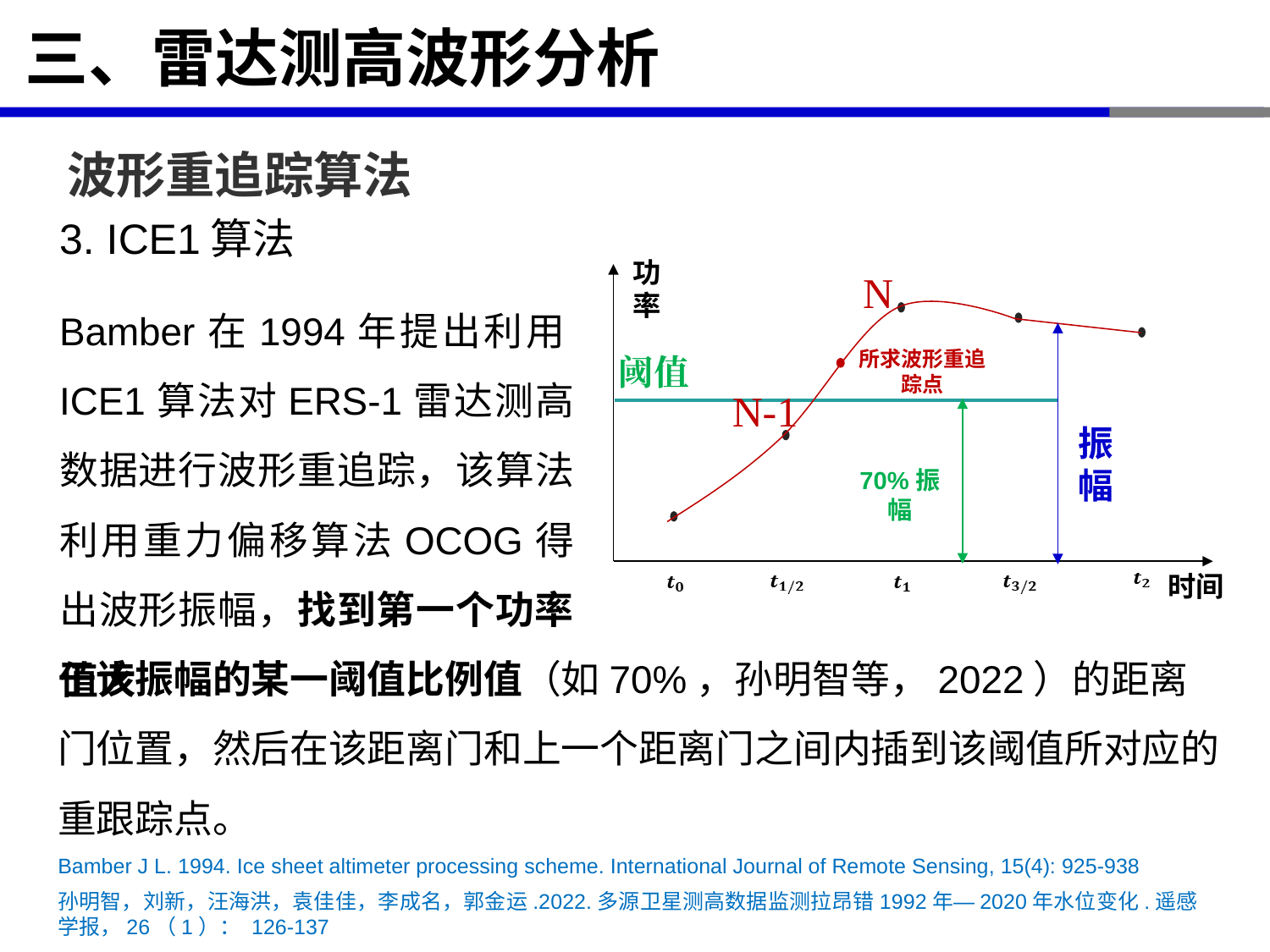

# 三、雷达测高波形分析
波形重追踪算法
3. ICE1算法
Bamber在1994年提出利用ICE1算法对ERS-1雷达测高数据进行波形重追踪，该算法利用重力偏移算法OCOG得出波形振幅，找到第一个功率值大
功率

时间

所求波形重追踪点
阈值
N

N-1
振幅
70%振幅
于该振幅的某一阈值比例值（如70%，孙明智等，2022）的距离门位置，然后在该距离门和上一个距离门之间内插到该阈值所对应的重跟踪点。
Bamber J L. 1994. Ice sheet altimeter processing scheme. International Journal of Remote Sensing, 15(4): 925-938
孙明智，刘新，汪海洪，袁佳佳，李成名，郭金运.2022.多源卫星测高数据监测拉昂错1992年—2020年水位变化.遥感学报，26（1）： 126-137